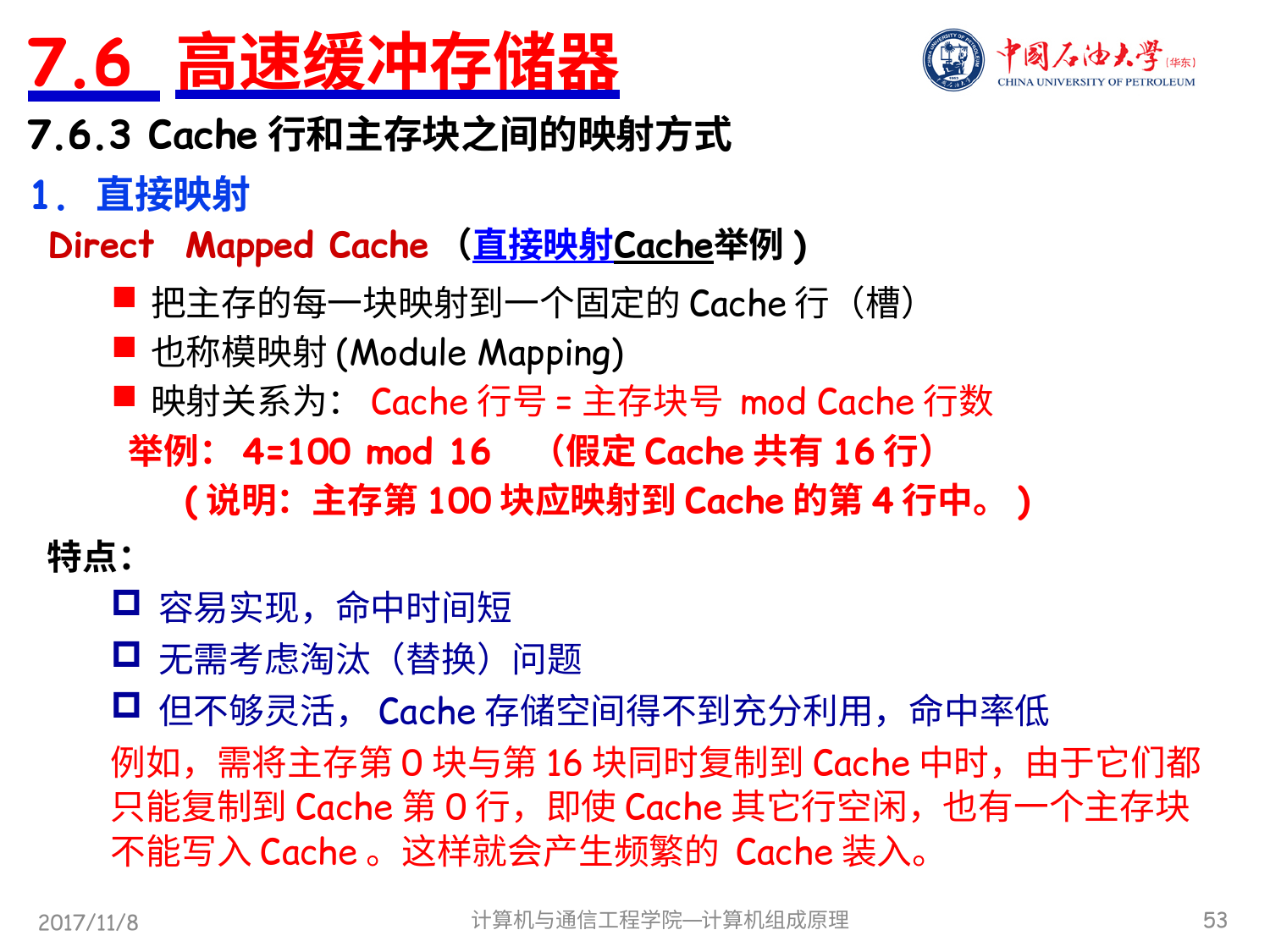

# 7.6 高速缓冲存储器
7.6.3 Cache行和主存块之间的映射方式
1. 直接映射
Direct  Mapped Cache（直接映射Cache举例)
把主存的每一块映射到一个固定的Cache行（槽）
也称模映射(Module Mapping)
映射关系为：Cache行号=主存块号 mod Cache行数
         举例：4=100 mod 16  （假定Cache共有16行）
         (说明：主存第100块应映射到Cache的第4行中。)
特点：
容易实现，命中时间短
无需考虑淘汰（替换）问题
但不够灵活，Cache存储空间得不到充分利用，命中率低
例如，需将主存第0块与第16块同时复制到Cache中时，由于它们都只能复制到Cache第0行，即使Cache其它行空闲，也有一个主存块不能写入Cache。这样就会产生频繁的 Cache装入。
计算机与通信工程学院—计算机组成原理
53
2017/11/8